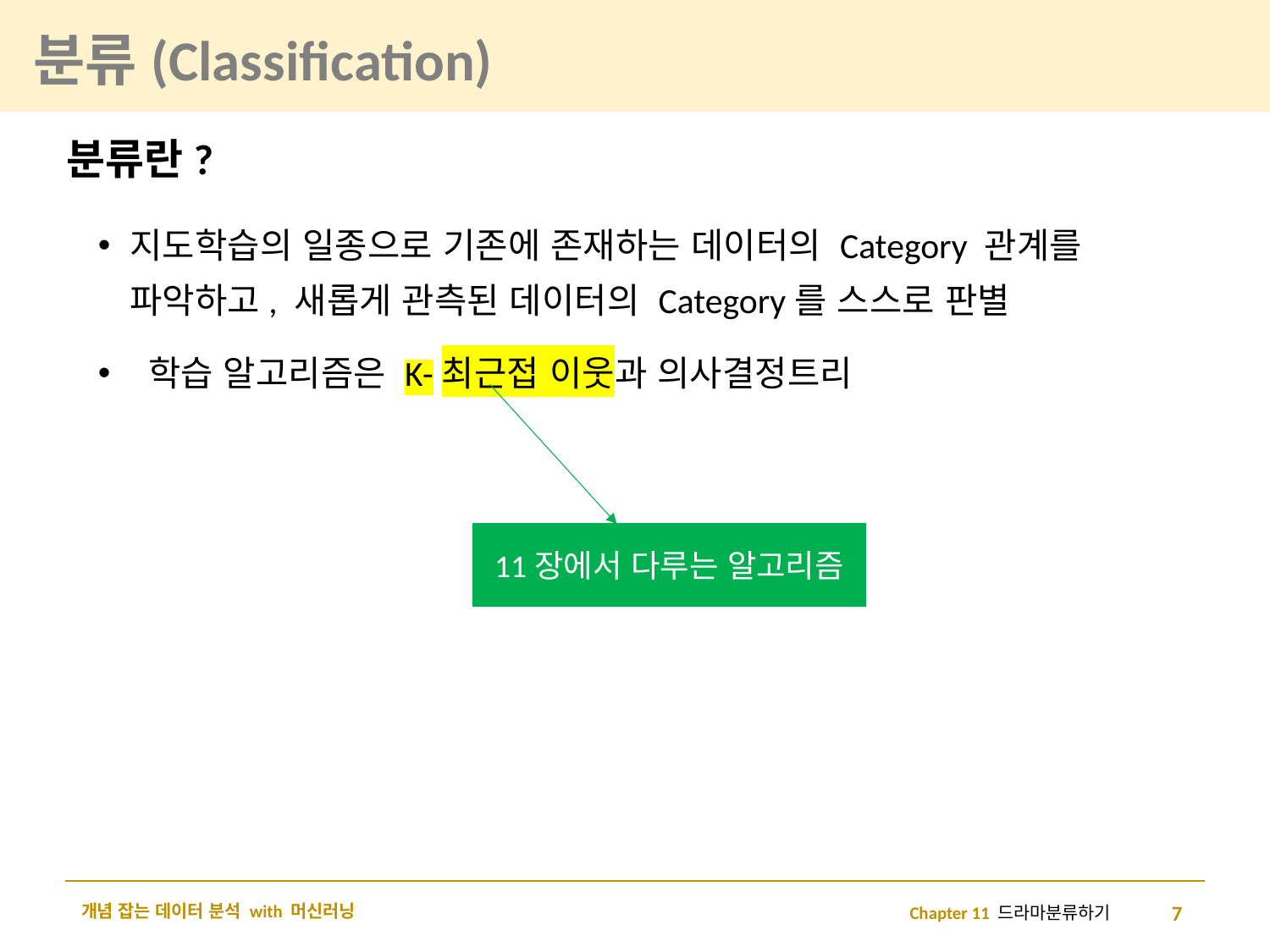

# 분류(Classification)
분류란?
지도학습의 일종으로 기존에 존재하는 데이터의 Category 관계를 파악하고, 새롭게 관측된 데이터의 Category를 스스로 판별
 학습 알고리즘은 K-최근접 이웃과 의사결정트리
11장에서 다루는 알고리즘